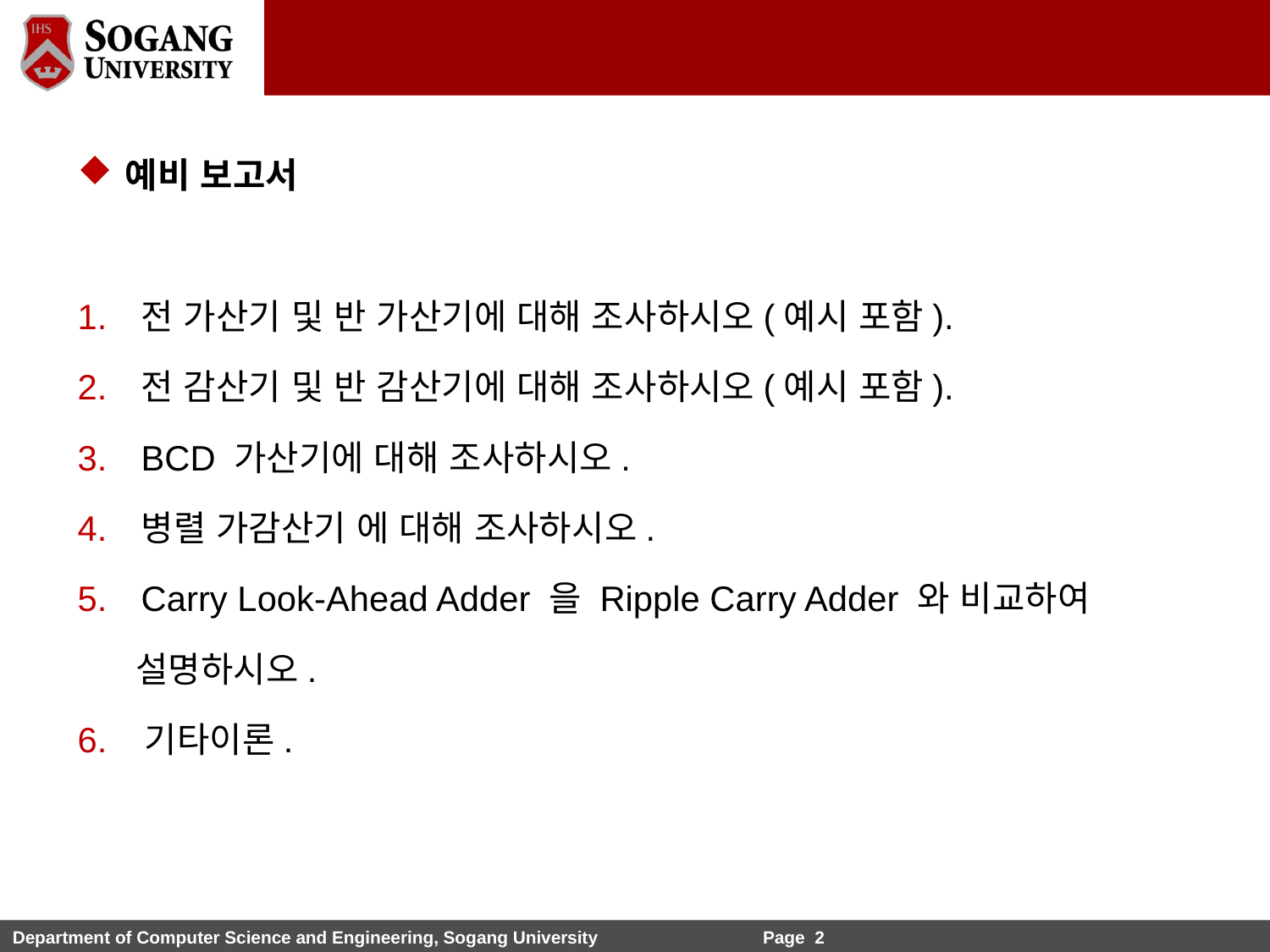

예비 보고서

전 가산기 및 반 가산기에 대해 조사하시오(예시 포함).
전 감산기 및 반 감산기에 대해 조사하시오(예시 포함).
BCD 가산기에 대해 조사하시오.
병렬 가감산기 에 대해 조사하시오.
Carry Look-Ahead Adder 을 Ripple Carry Adder 와 비교하여
     설명하시오.
6.   기타이론.